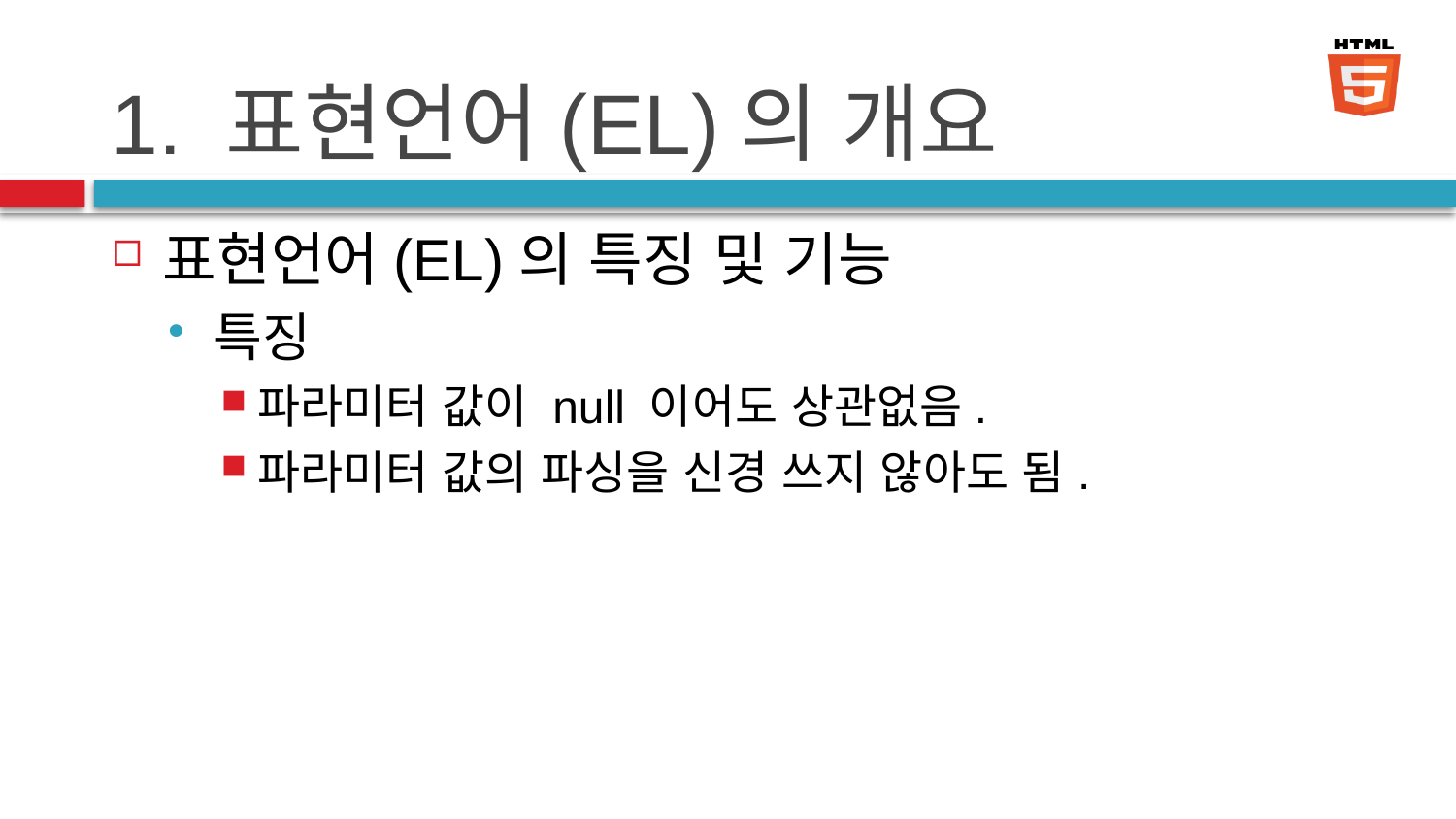

# 1. 표현언어(EL)의 개요
표현언어(EL)의 특징 및 기능
특징
파라미터 값이 null 이어도 상관없음.
파라미터 값의 파싱을 신경 쓰지 않아도 됨.